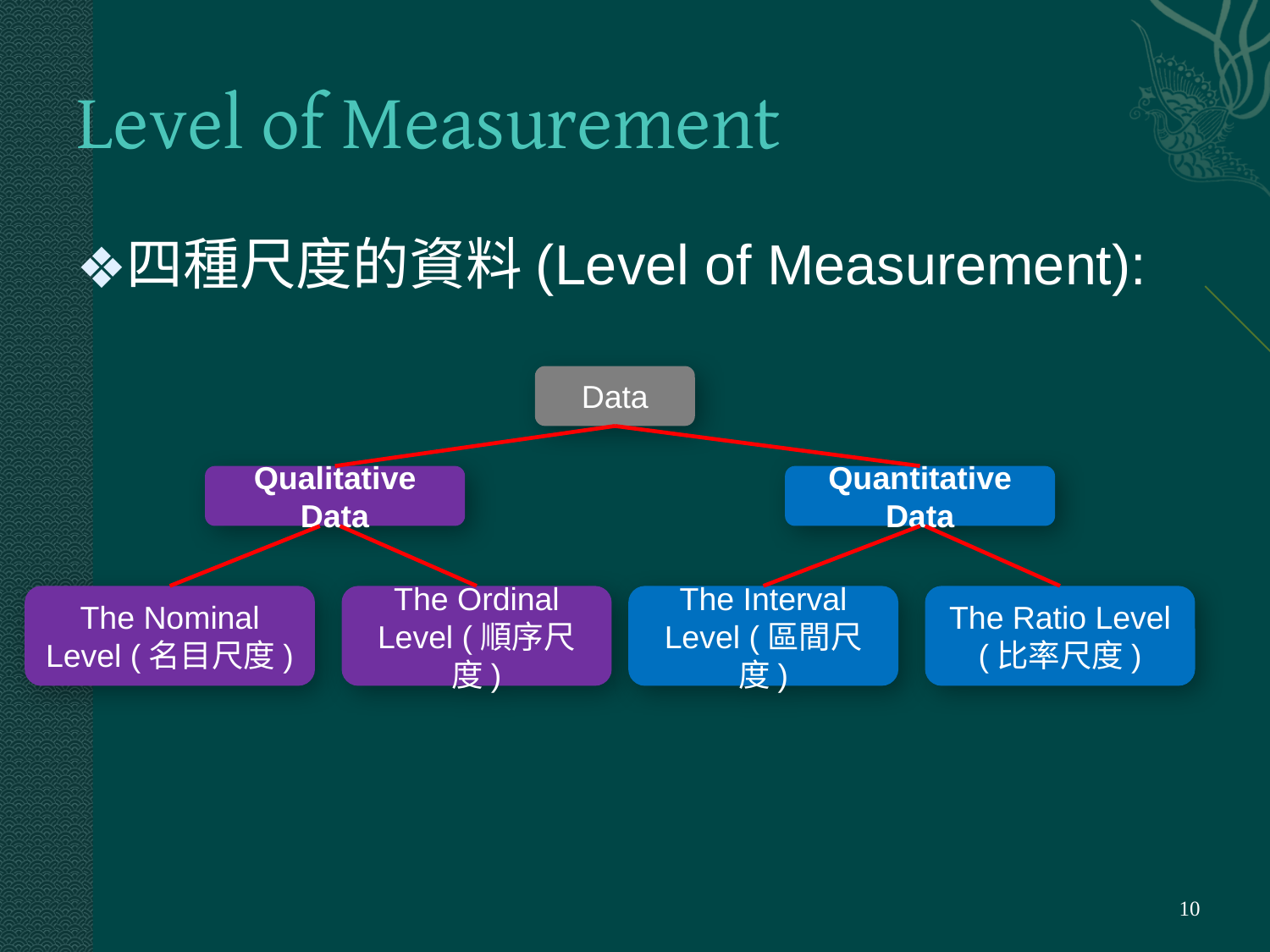

# Level of Measurement
四種尺度的資料(Level of Measurement):
Data
Qualitative Data
Quantitative Data
The Interval Level (區間尺度)
The Ratio Level (比率尺度)
The Nominal Level (名目尺度)
The Ordinal Level (順序尺度)
10